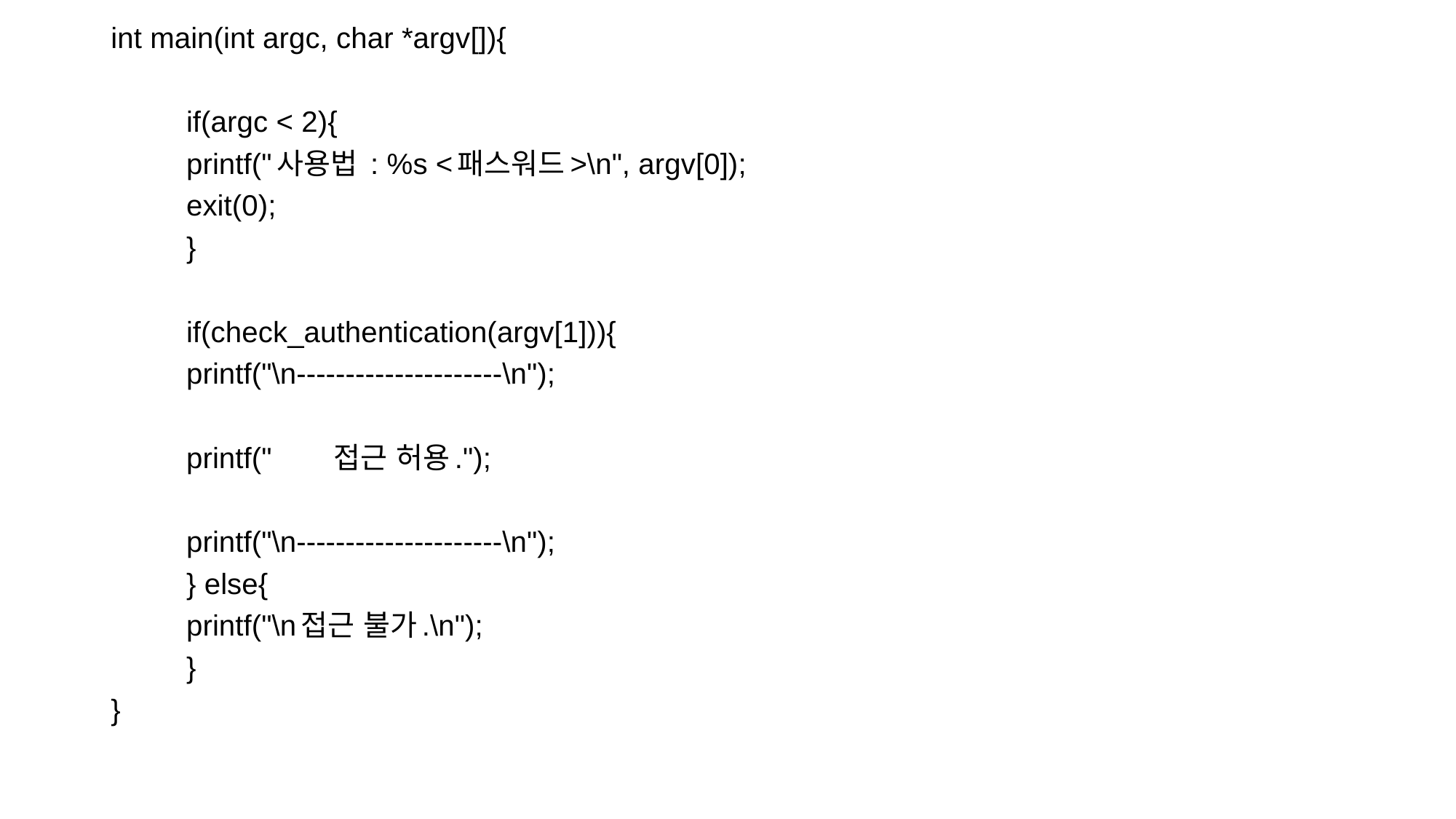

int main(int argc, char *argv[]){

	if(argc < 2){
		printf("사용법 : %s <패스워드>\n", argv[0]);
		exit(0);
	}

	if(check_authentication(argv[1])){
		printf("\n---------------------\n");

		printf("       접근 허용.");

		printf("\n---------------------\n");
	} else{
		printf("\n접근 불가.\n");
	}
}